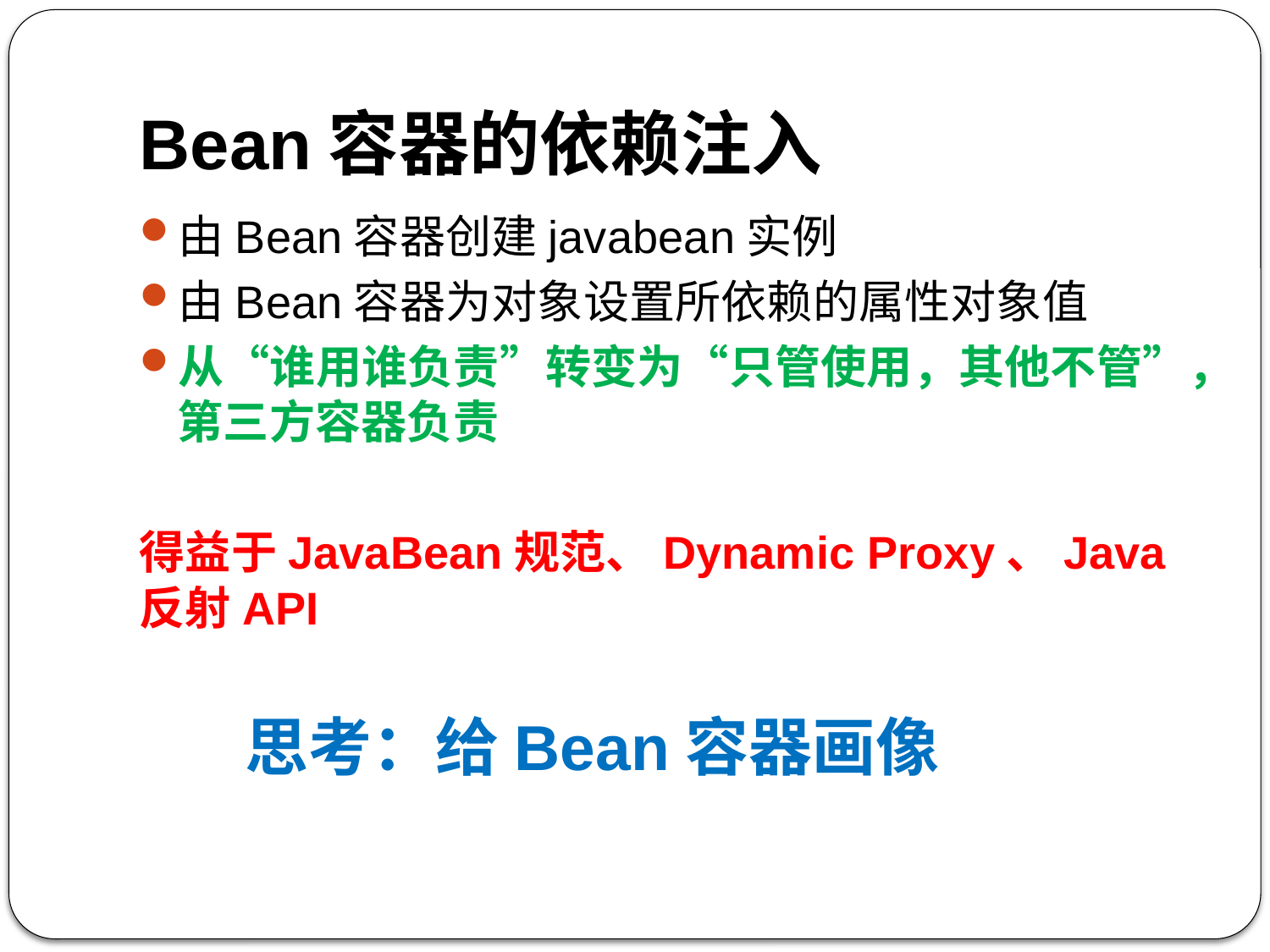

# Bean容器的依赖注入
由Bean容器创建javabean实例
由Bean容器为对象设置所依赖的属性对象值
从“谁用谁负责”转变为“只管使用，其他不管”，第三方容器负责

得益于JavaBean规范、Dynamic Proxy、Java反射API

思考：给Bean容器画像